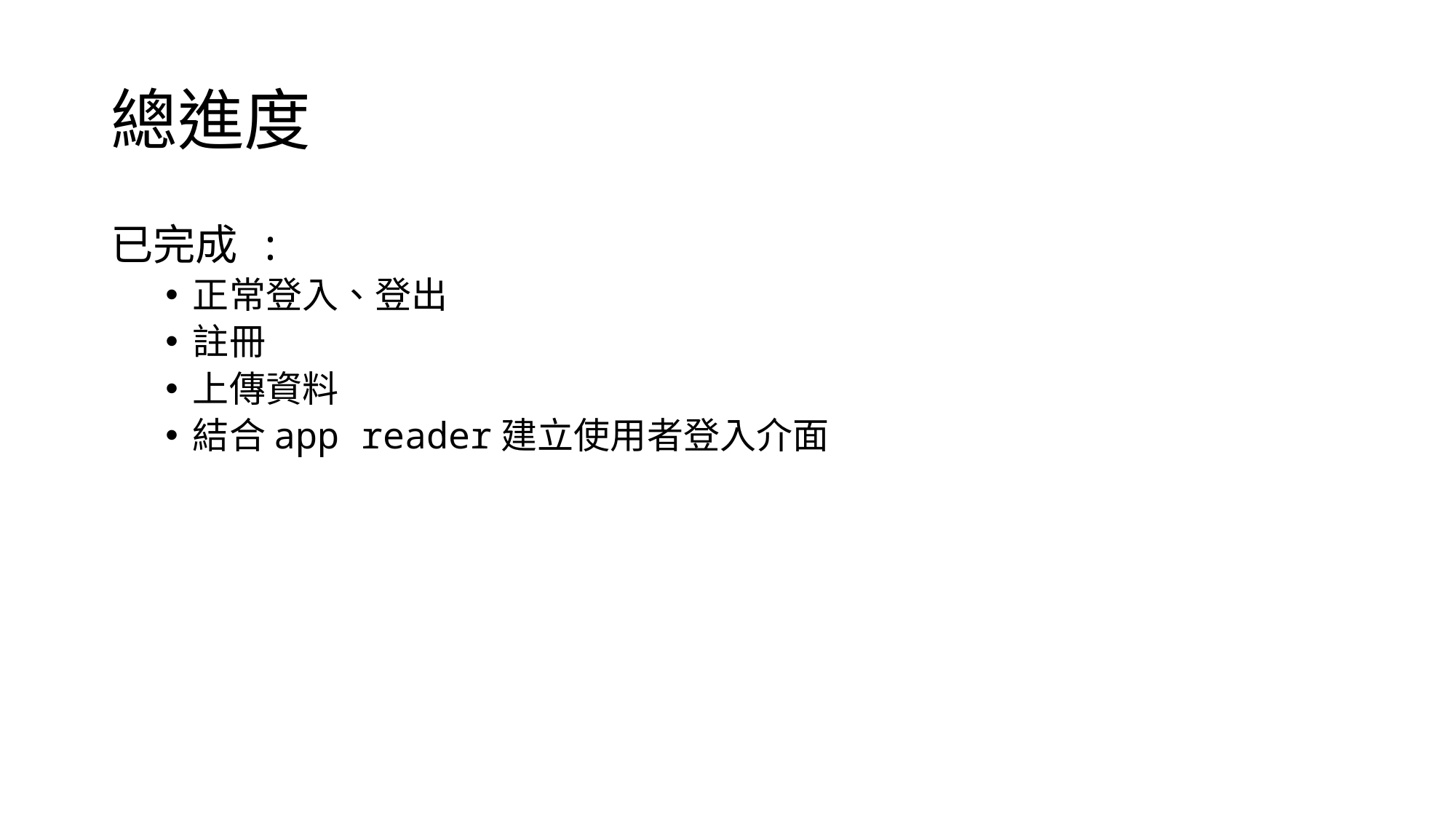

# 總進度
已完成 :
正常登入、登出
註冊
上傳資料
結合app reader建立使用者登入介面